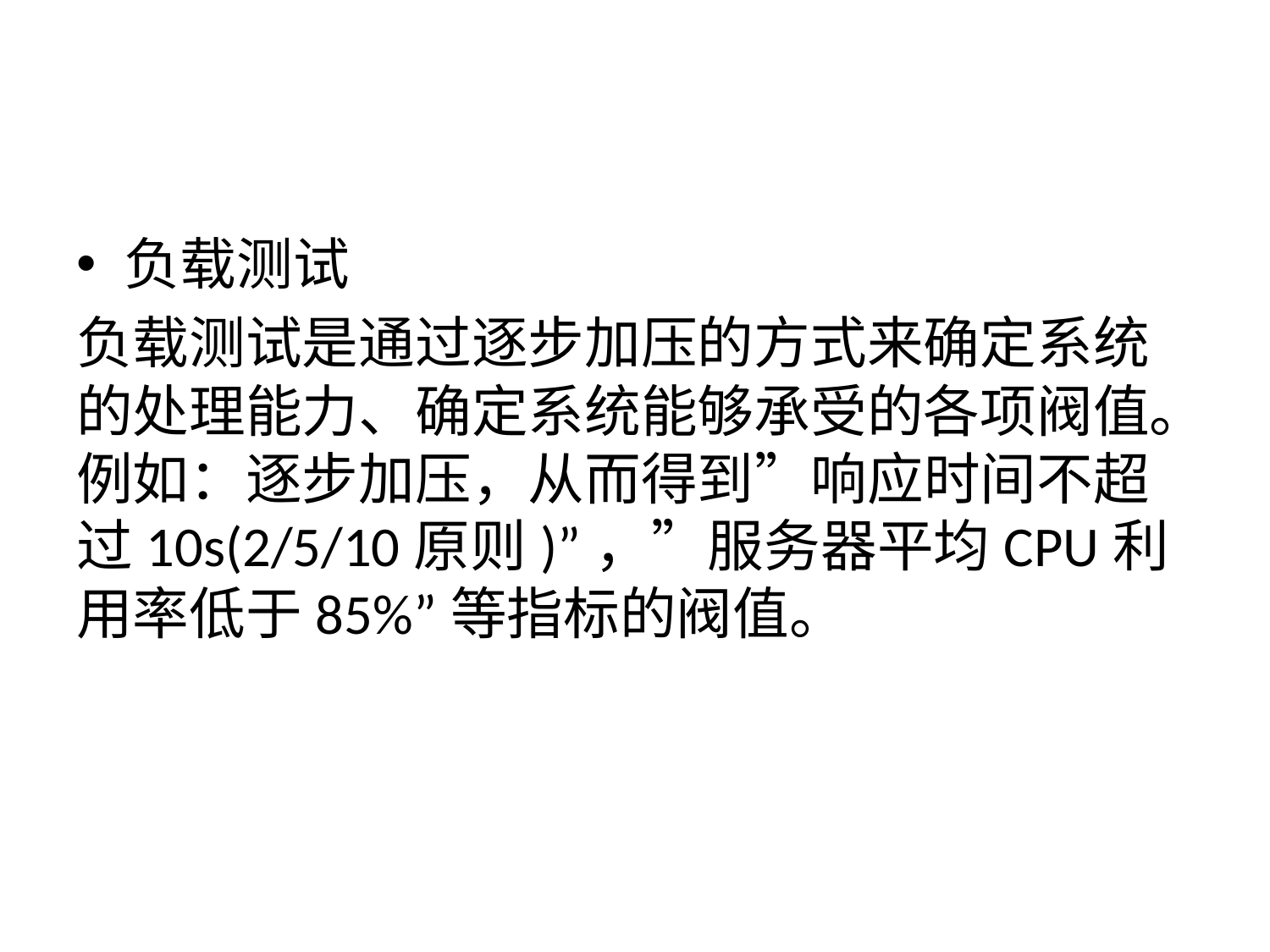

#
负载测试
负载测试是通过逐步加压的方式来确定系统的处理能力、确定系统能够承受的各项阀值。例如：逐步加压，从而得到”响应时间不超过10s(2/5/10原则)”，”服务器平均CPU利用率低于85%”等指标的阀值。